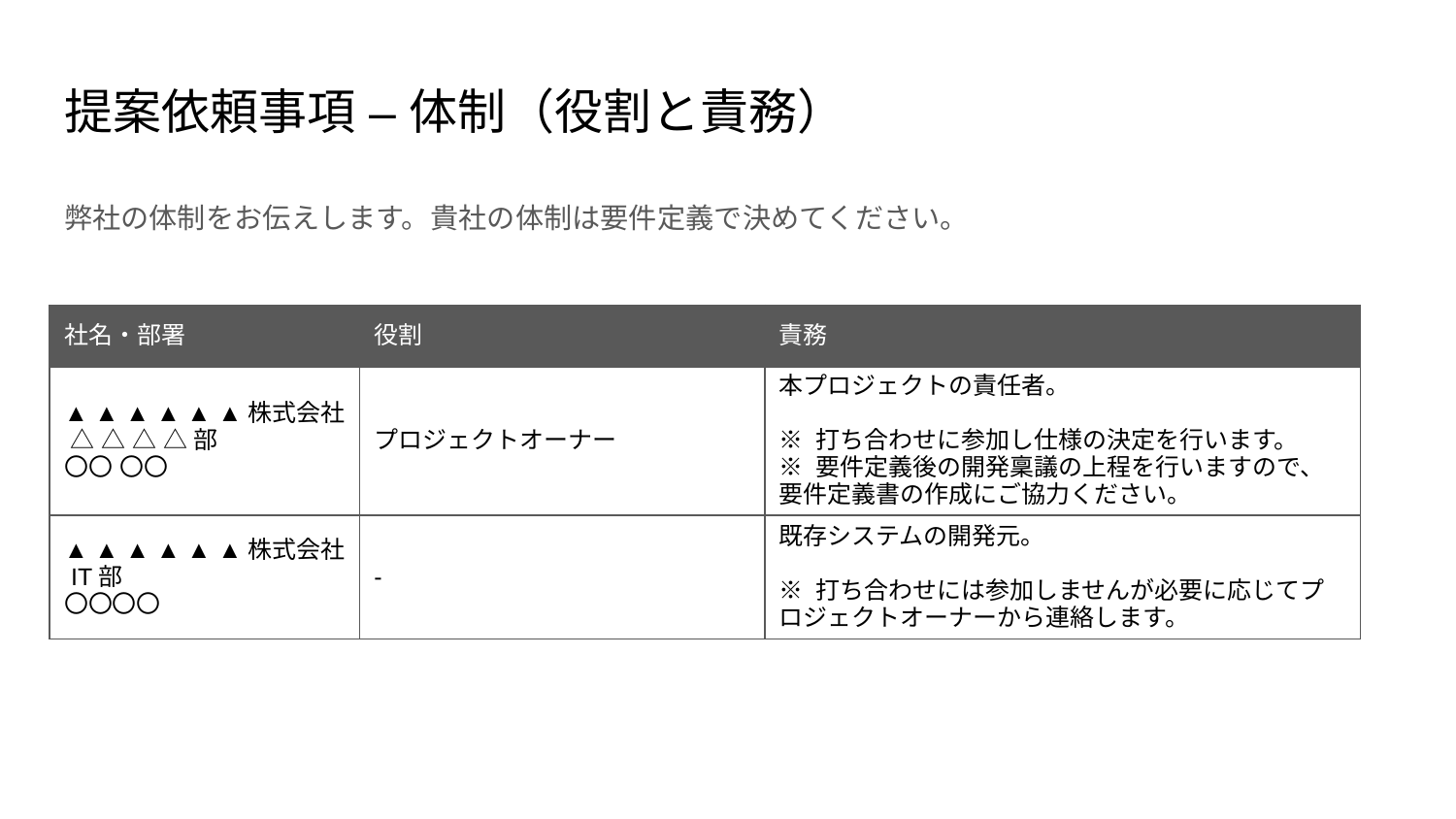

# 提案依頼事項 – 体制（役割と責務）
弊社の体制をお伝えします。貴社の体制は要件定義で決めてください。
| 社名・部署 | 役割 | 責務 |
| --- | --- | --- |
| ▲ ▲ ▲ ▲ ▲ ▲株式会社 △ △ △ △部 〇〇 〇〇 | プロジェクトオーナー | 本プロジェクトの責任者。 ※ 打ち合わせに参加し仕様の決定を行います。 ※ 要件定義後の開発稟議の上程を行いますので、要件定義書の作成にご協力ください。 |
| ▲ ▲ ▲ ▲ ▲ ▲株式会社 IT部 〇〇〇〇 | - | 既存システムの開発元。 ※ 打ち合わせには参加しませんが必要に応じてプロジェクトオーナーから連絡します。 |